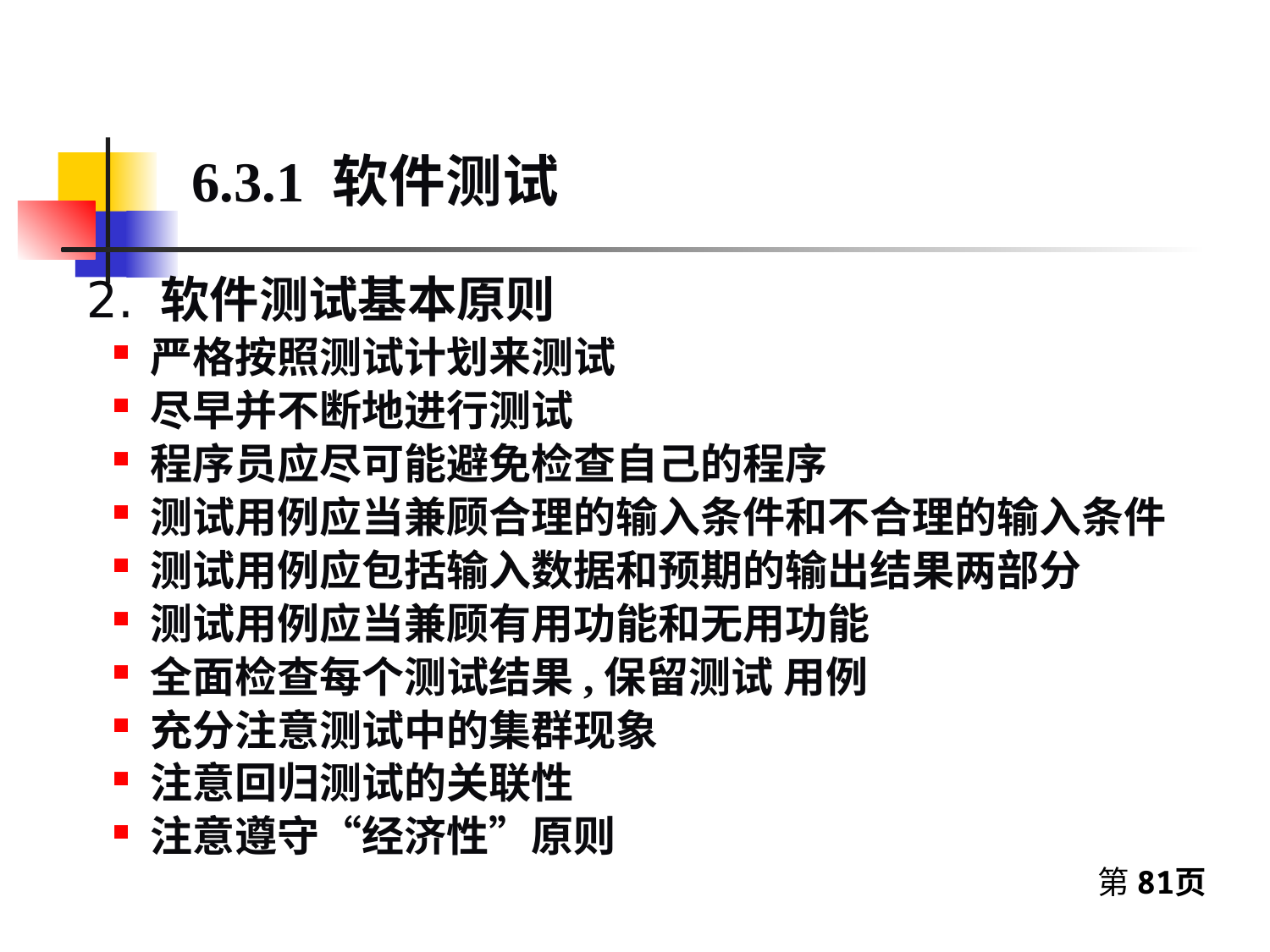

6.3.1 软件测试
2. 软件测试基本原则
 严格按照测试计划来测试
 尽早并不断地进行测试
 程序员应尽可能避免检查自己的程序
 测试用例应当兼顾合理的输入条件和不合理的输入条件
 测试用例应包括输入数据和预期的输出结果两部分
 测试用例应当兼顾有用功能和无用功能
 全面检查每个测试结果,保留测试 用例
 充分注意测试中的集群现象
 注意回归测试的关联性
 注意遵守“经济性”原则